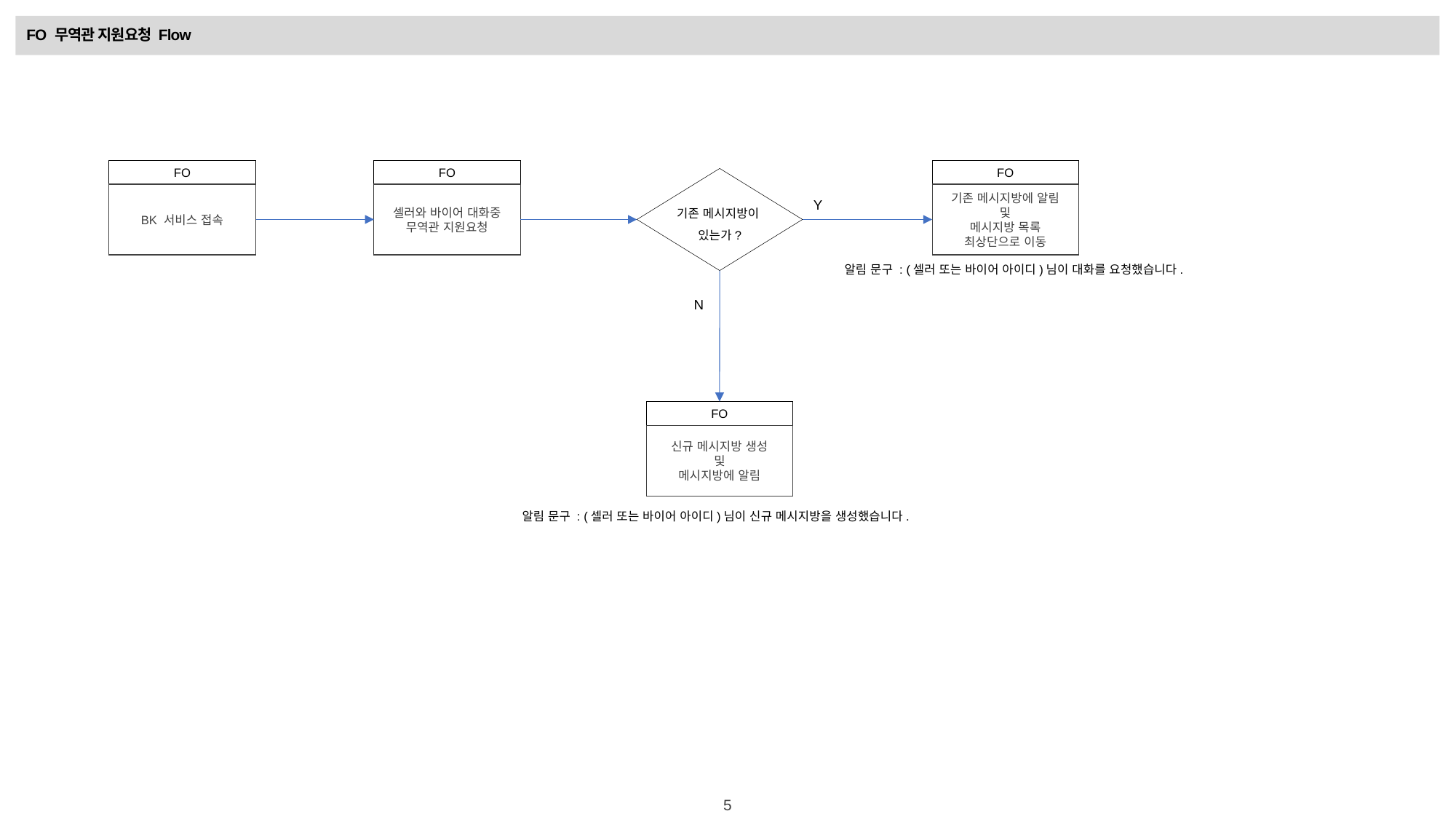

# FO 무역관 지원요청 Flow
FO
BK 서비스 접속
FO
셀러와 바이어 대화중
무역관 지원요청
FO
기존 메시지방에 알림
및
메시지방 목록
최상단으로 이동

기존 메시지방이
있는가?
Y
알림 문구 : (셀러 또는 바이어 아이디)님이 대화를 요청했습니다.
N
FO
신규 메시지방 생성
및
메시지방에 알림
알림 문구 : (셀러 또는 바이어 아이디)님이 신규 메시지방을 생성했습니다.